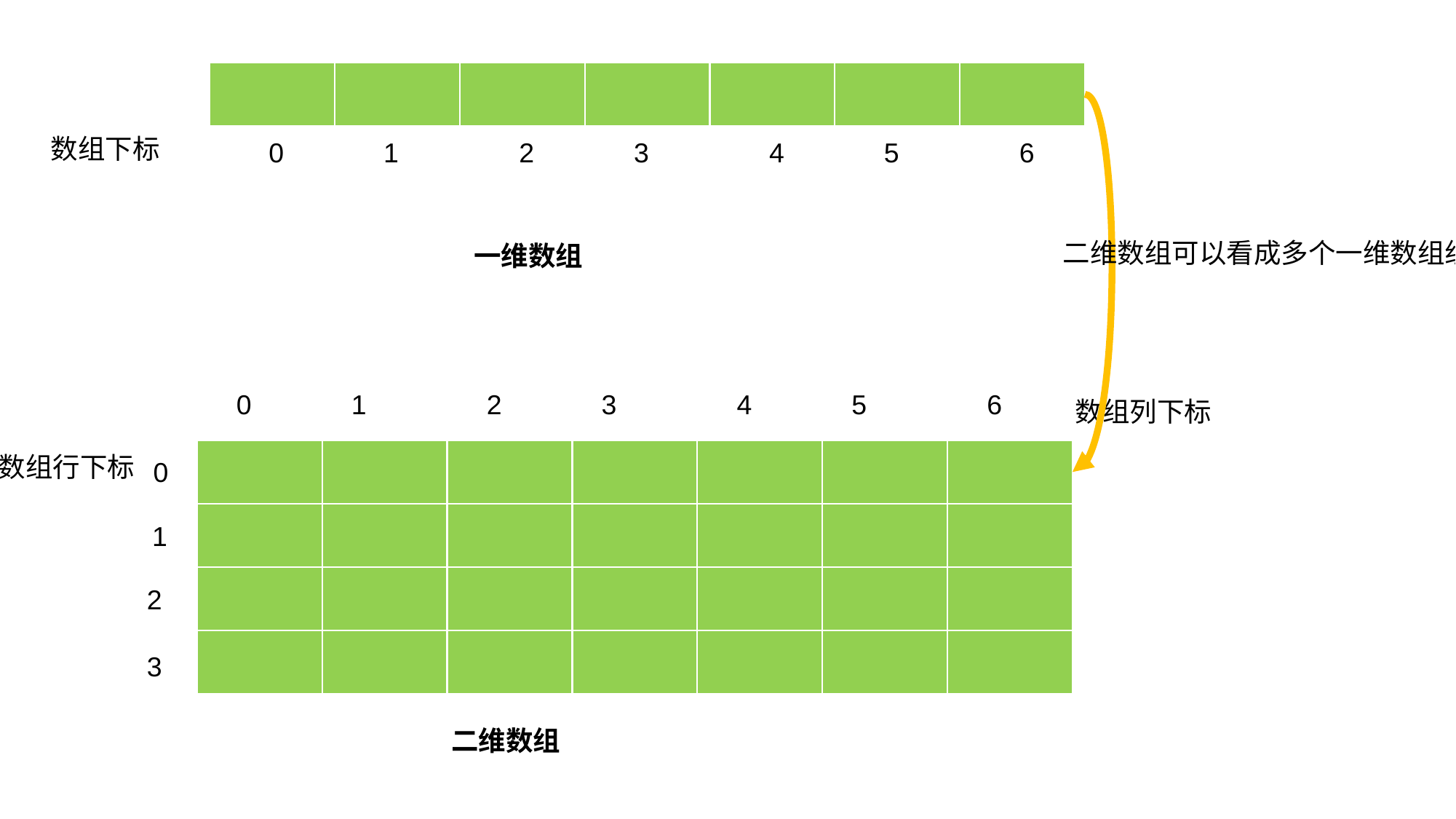

数组下标
0
1
2
3
4
5
6
二维数组可以看成多个一维数组组成的
一维数组
0
1
2
3
4
5
6
数组列下标

数组行下标
0

1

2

3
二维数组